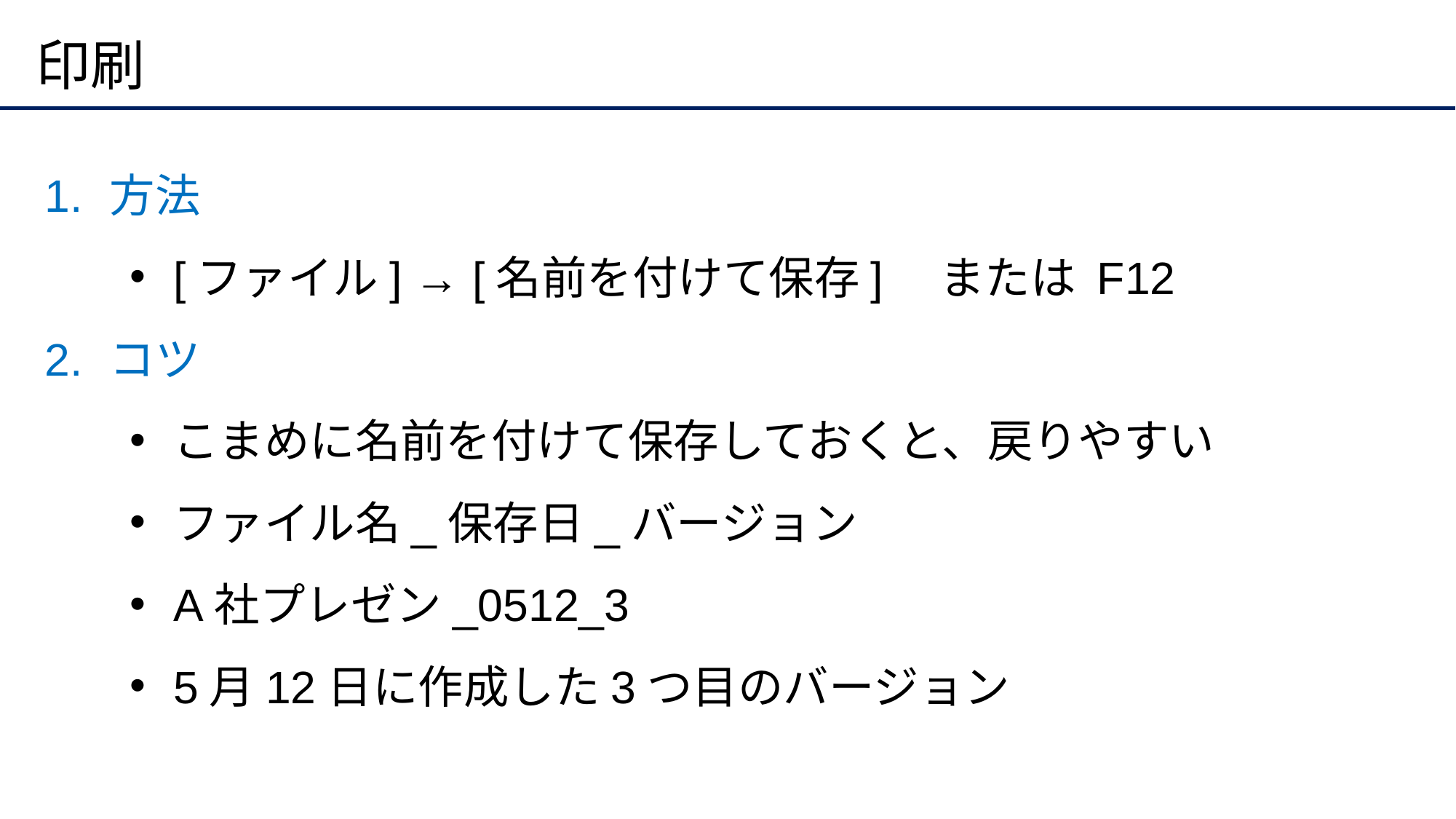

# 印刷
方法
[ファイル] → [名前を付けて保存]　または F12
コツ
こまめに名前を付けて保存しておくと、戻りやすい
ファイル名_保存日_バージョン
A社プレゼン_0512_3
5月12日に作成した3つ目のバージョン